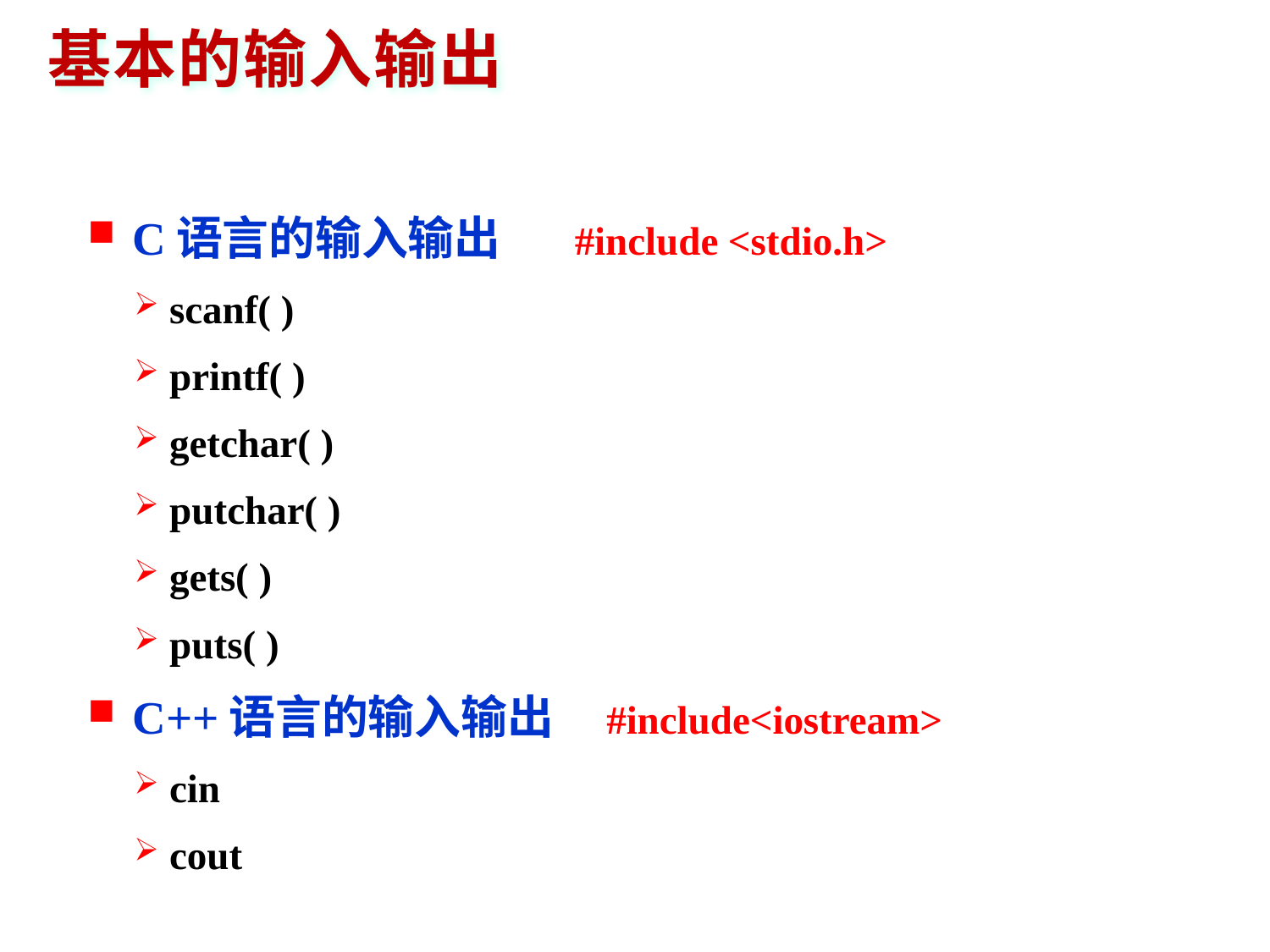

# 基本的输入输出
C语言的输入输出      #include <stdio.h>
scanf( )
printf( )
getchar( )
putchar( )
gets( )
puts( )
C++语言的输入输出    #include<iostream>
cin
cout